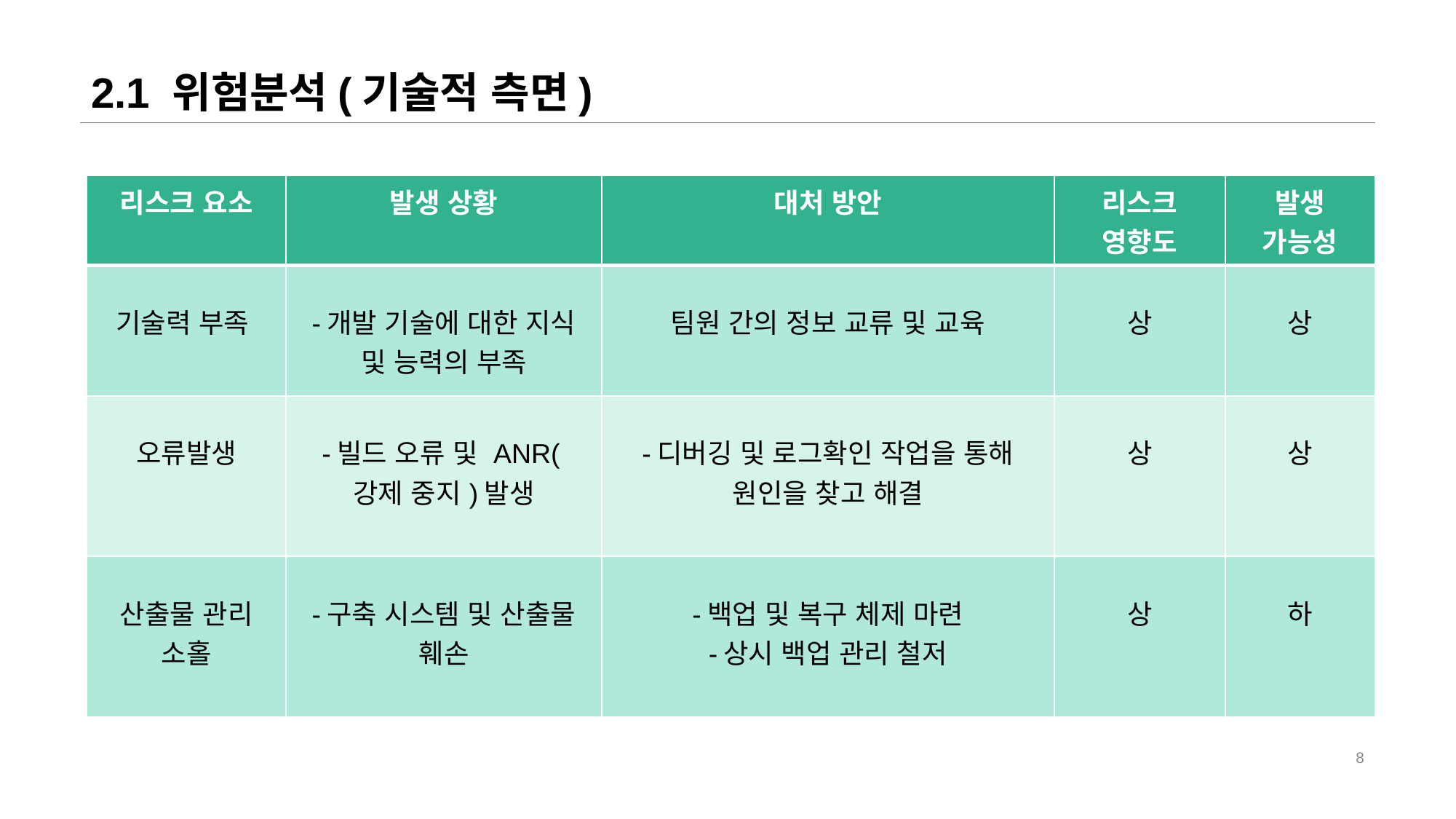

# 2.1 위험분석(기술적 측면)
| 리스크 요소 | 발생 상황 | 대처 방안 | 리스크 영향도 | 발생 가능성 |
| --- | --- | --- | --- | --- |
| 기술력 부족 | -개발 기술에 대한 지식 및 능력의 부족 | 팀원 간의 정보 교류 및 교육 | 상 | 상 |
| 오류발생 | -빌드 오류 및 ANR(강제 중지)발생 | -디버깅 및 로그확인 작업을 통해 원인을 찾고 해결 | 상 | 상 |
| 산출물 관리 소홀 | -구축 시스템 및 산출물 훼손 | -백업 및 복구 체제 마련 -상시 백업 관리 철저 | 상 | 하 |
8